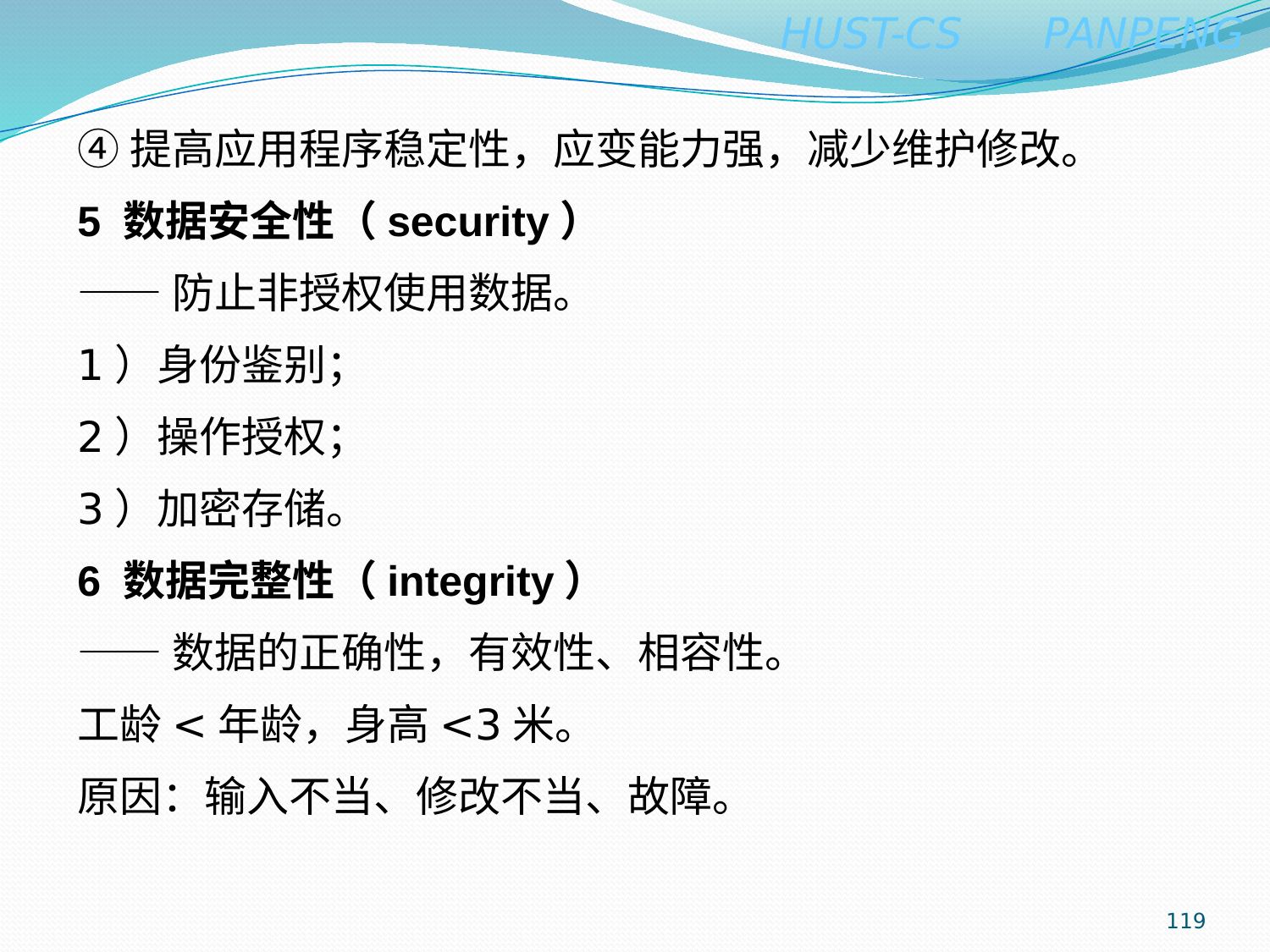

④提高应用程序稳定性，应变能力强，减少维护修改。
5 数据安全性（security）
——防止非授权使用数据。
1）身份鉴别；
2）操作授权；
3）加密存储。
6 数据完整性（integrity）
——数据的正确性，有效性、相容性。
工龄<年龄，身高<3米。
原因：输入不当、修改不当、故障。
119